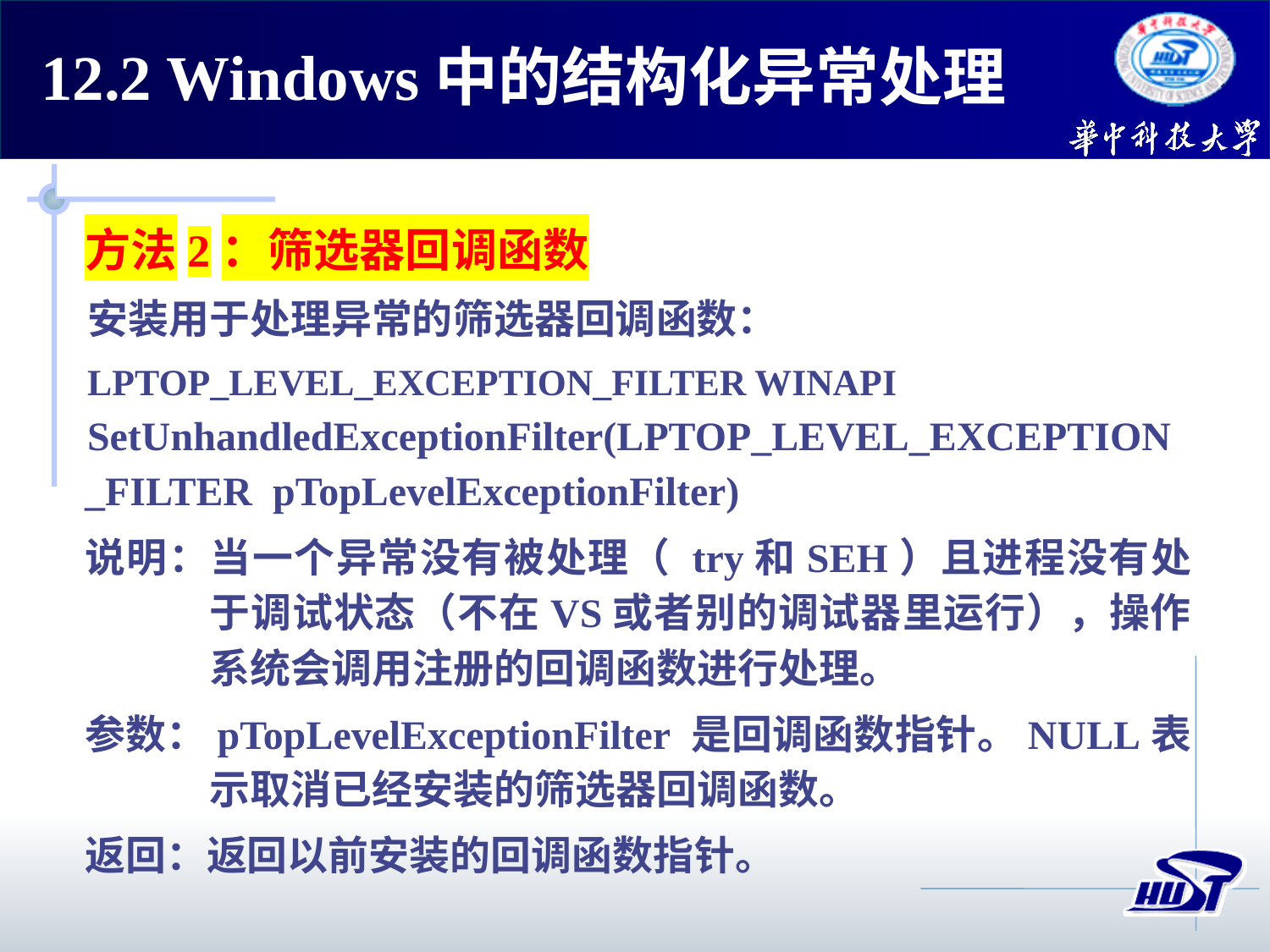

12.2 Windows中的结构化异常处理
方法2：筛选器回调函数
安装用于处理异常的筛选器回调函数：
LPTOP_LEVEL_EXCEPTION_FILTER WINAPI
SetUnhandledExceptionFilter(LPTOP_LEVEL_EXCEPTION_FILTER  pTopLevelExceptionFilter)
说明：当一个异常没有被处理（ try和SEH）且进程没有处于调试状态（不在VS或者别的调试器里运行），操作系统会调用注册的回调函数进行处理。
参数：pTopLevelExceptionFilter 是回调函数指针。NULL表示取消已经安装的筛选器回调函数。
返回：返回以前安装的回调函数指针。